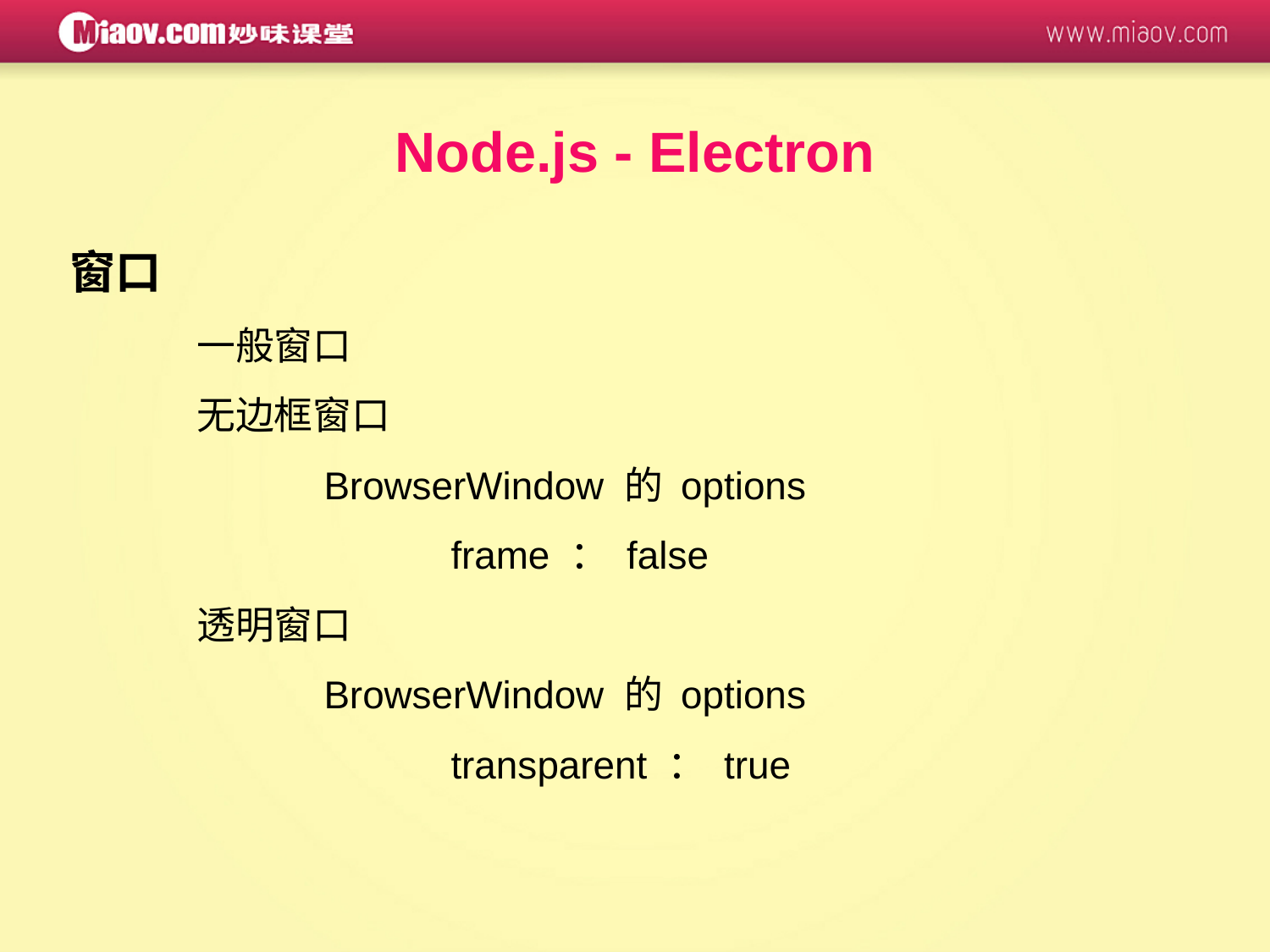

Node.js - Electron
窗口
	一般窗口
	无边框窗口
		BrowserWindow 的 options
			frame ： false
	透明窗口
		BrowserWindow 的 options
			transparent ： true